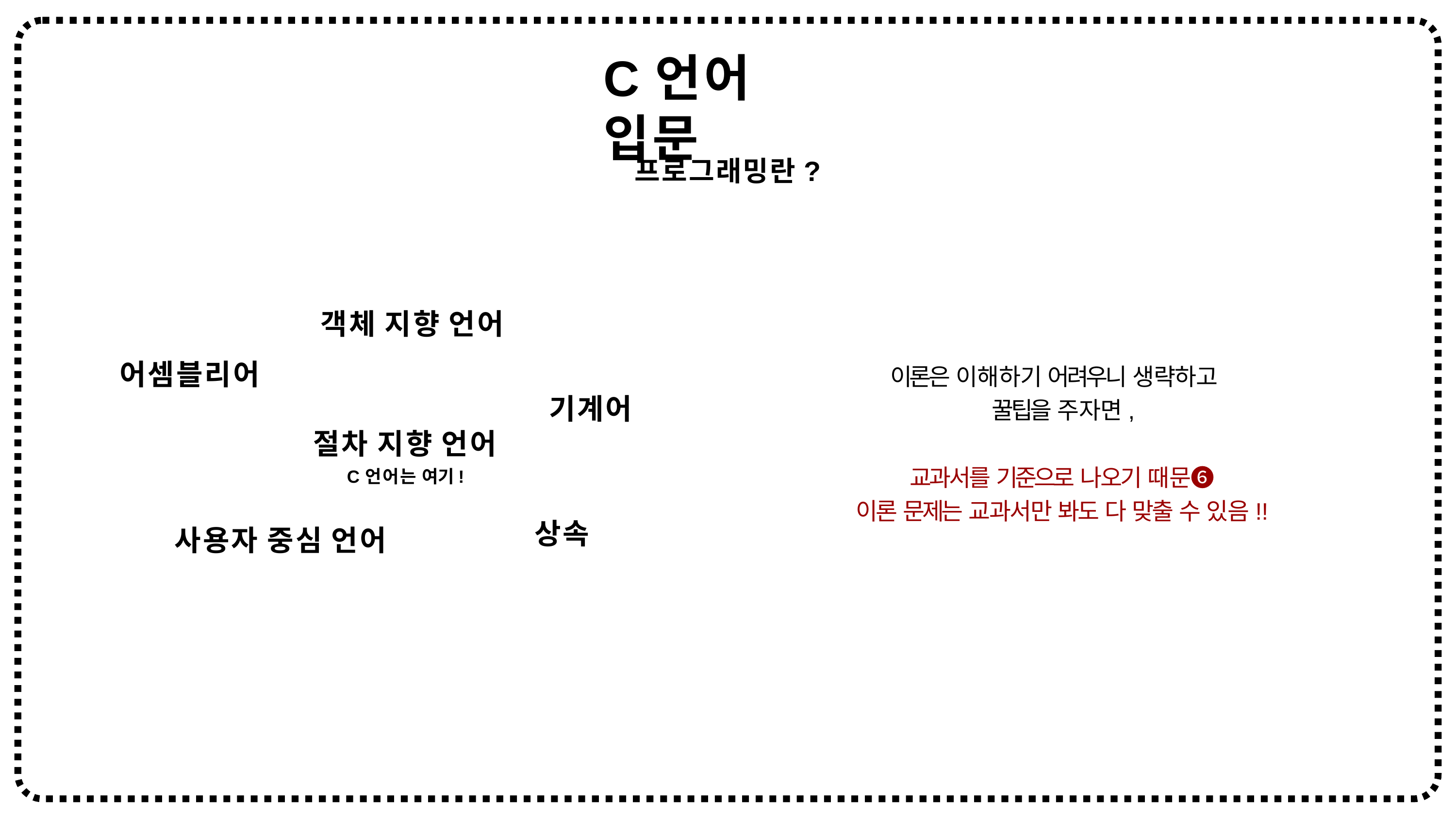

# C언어 입문
프로그래밍란?
객체 지향 언어
어셈블리어
이론은 이해하기 어려우니 생략하고 꿀팁을 주자면,
기계어
절차 지향 언어
C언어는 여기!
교과서를 기준으로 나오기 때문❻
이론 문제는 교과서만 봐도 다 맞출 수 있음!!
상속
사용자 중심 언어